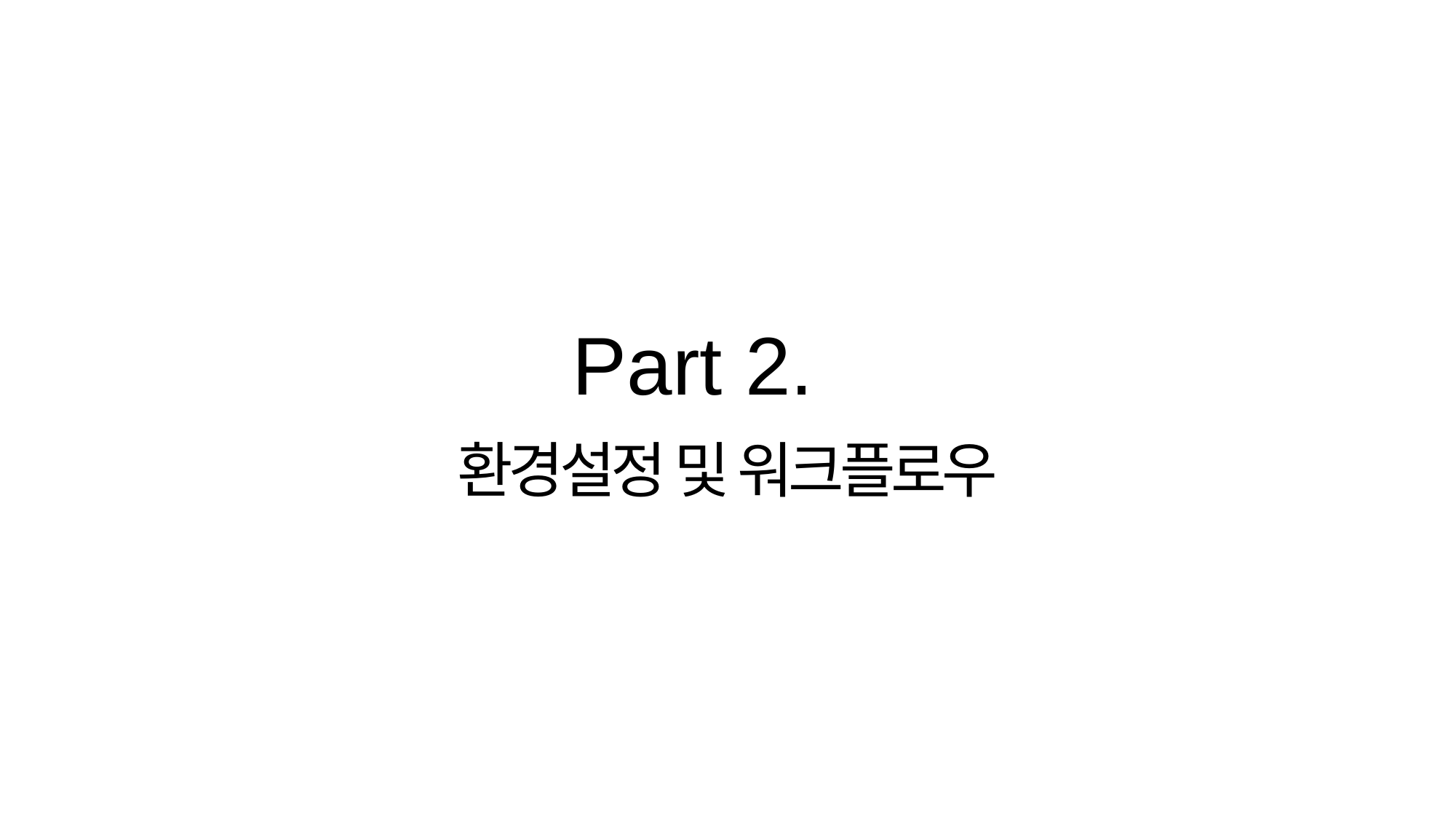

Part 2.
환경설정 및 워크플로우
ⓒSaebyeol Yu. Saebyeol’s PowerPoint